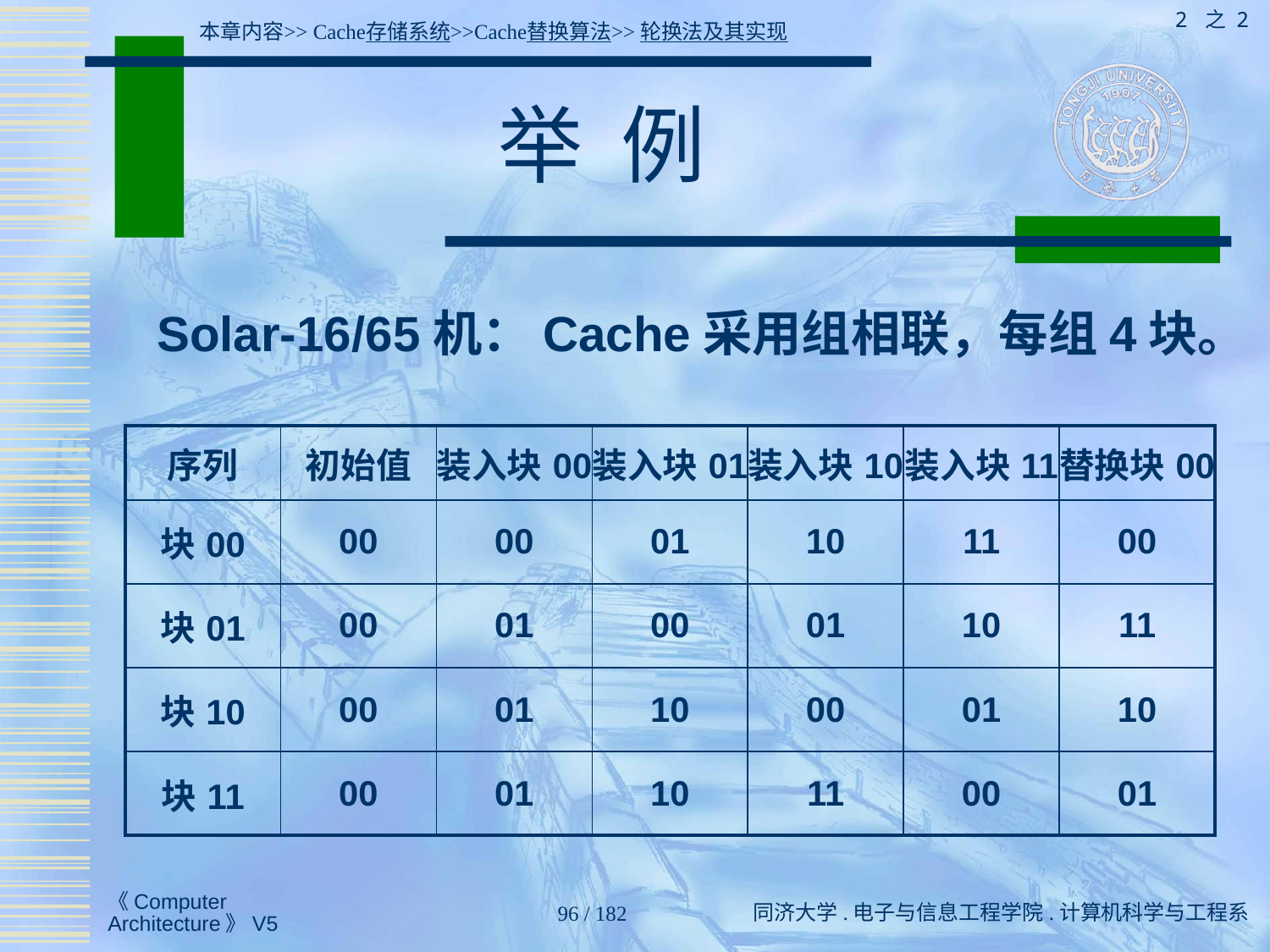

2 之 2
本章内容>> Cache存储系统>>Cache替换算法>>轮换法及其实现
# 举  例
Solar-16/65机：Cache采用组相联，每组4块。
| 序列 | 初始值 | 装入块00 | 装入块01 | 装入块10 | 装入块11 | 替换块00 |
| --- | --- | --- | --- | --- | --- | --- |
| 块00 | 00 | 00 | 01 | 10 | 11 | 00 |
| 块01 | 00 | 01 | 00 | 01 | 10 | 11 |
| 块10 | 00 | 01 | 10 | 00 | 01 | 10 |
| 块11 | 00 | 01 | 10 | 11 | 00 | 01 |